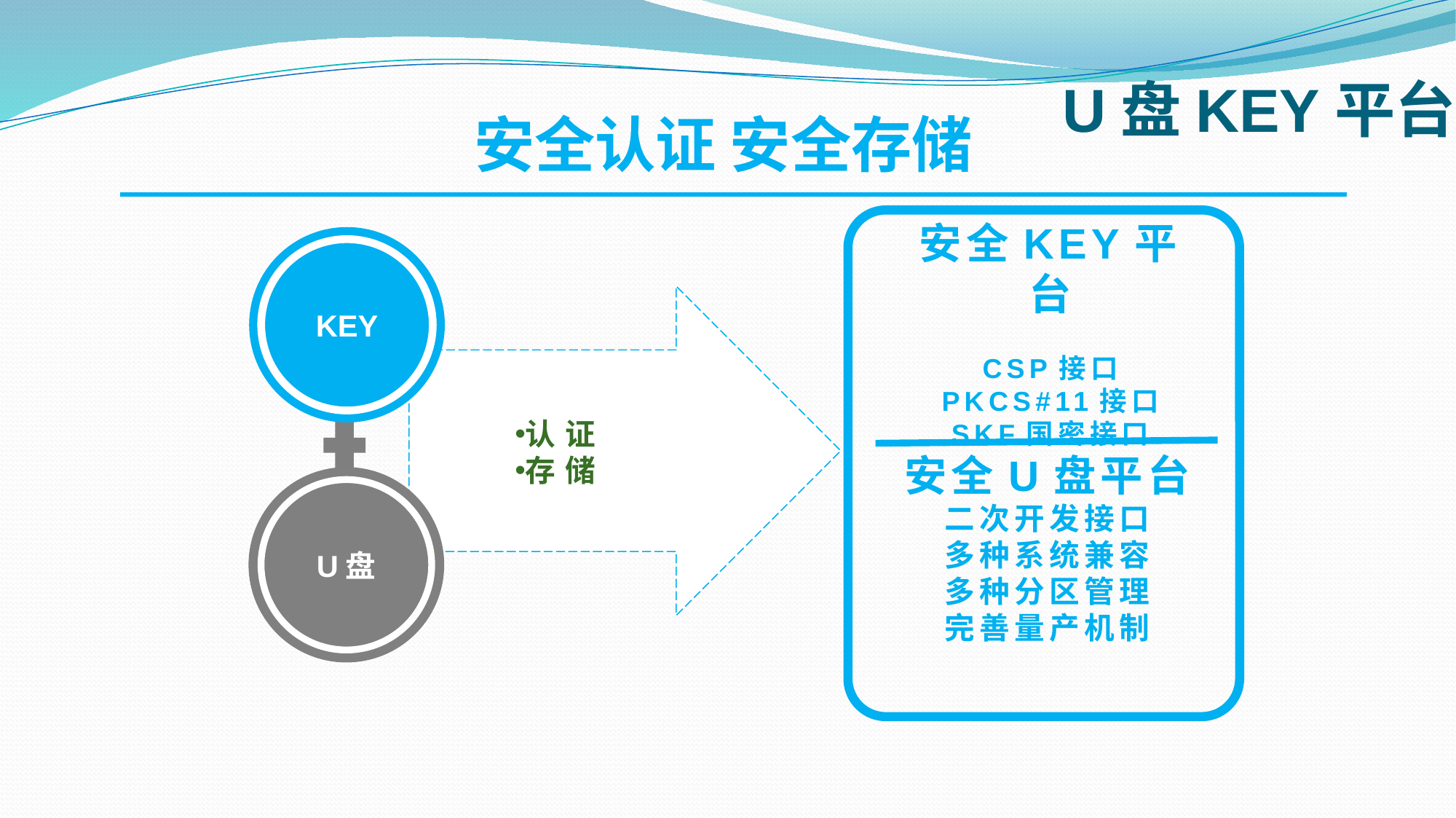

# U盘KEY平台
安全认证 安全存储

安全KEY平台

CSP接口
PKCS#11接口
SKF国密接口

KEY

认证
存储
安全U盘平台
二次开发接口
多种系统兼容
多种分区管理
完善量产机制

U盘